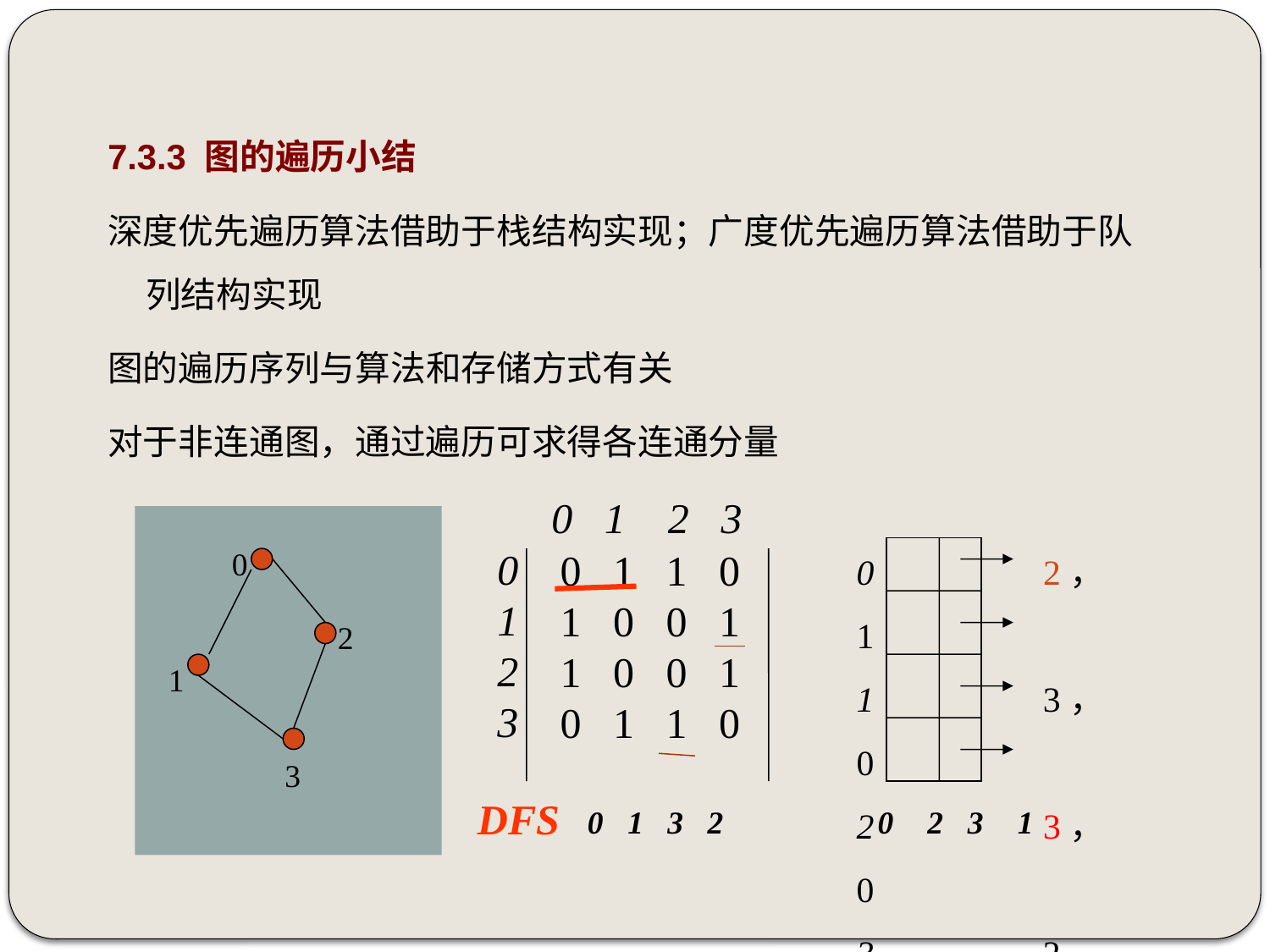

7.3.3 图的遍历小结
深度优先遍历算法借助于栈结构实现；广度优先遍历算法借助于队列结构实现
图的遍历序列与算法和存储方式有关
对于非连通图，通过遍历可求得各连通分量
0   1    2   3

0                   2，1
1                   3，0
2                   3，0
3                   2，1

0
0   1   1   0
1   0   0   1
1   0   0   1
0   1   1   0

2

1

3
0
1
2
3

DFS
0
1
3
2
0
2
3
1